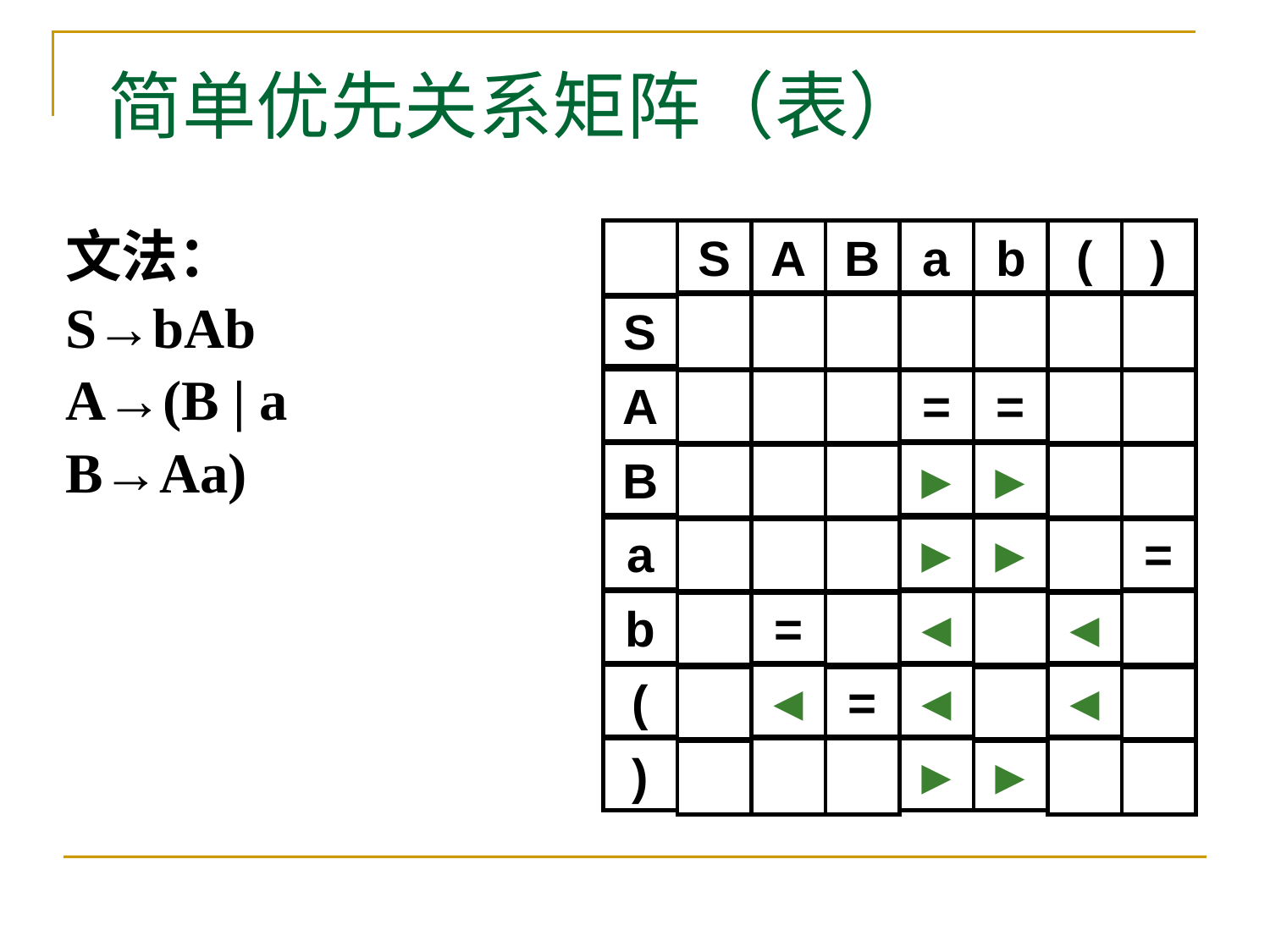

# 简单优先关系矩阵（表）
文法：
S→bAb
A→(B | a
B→Aa)

S
A
B
a
b
(
)
S

A

=
=

B

►
►

a

►
►

=
b

=

◄

◄

(

◄
=
◄

◄

)

►
►

22